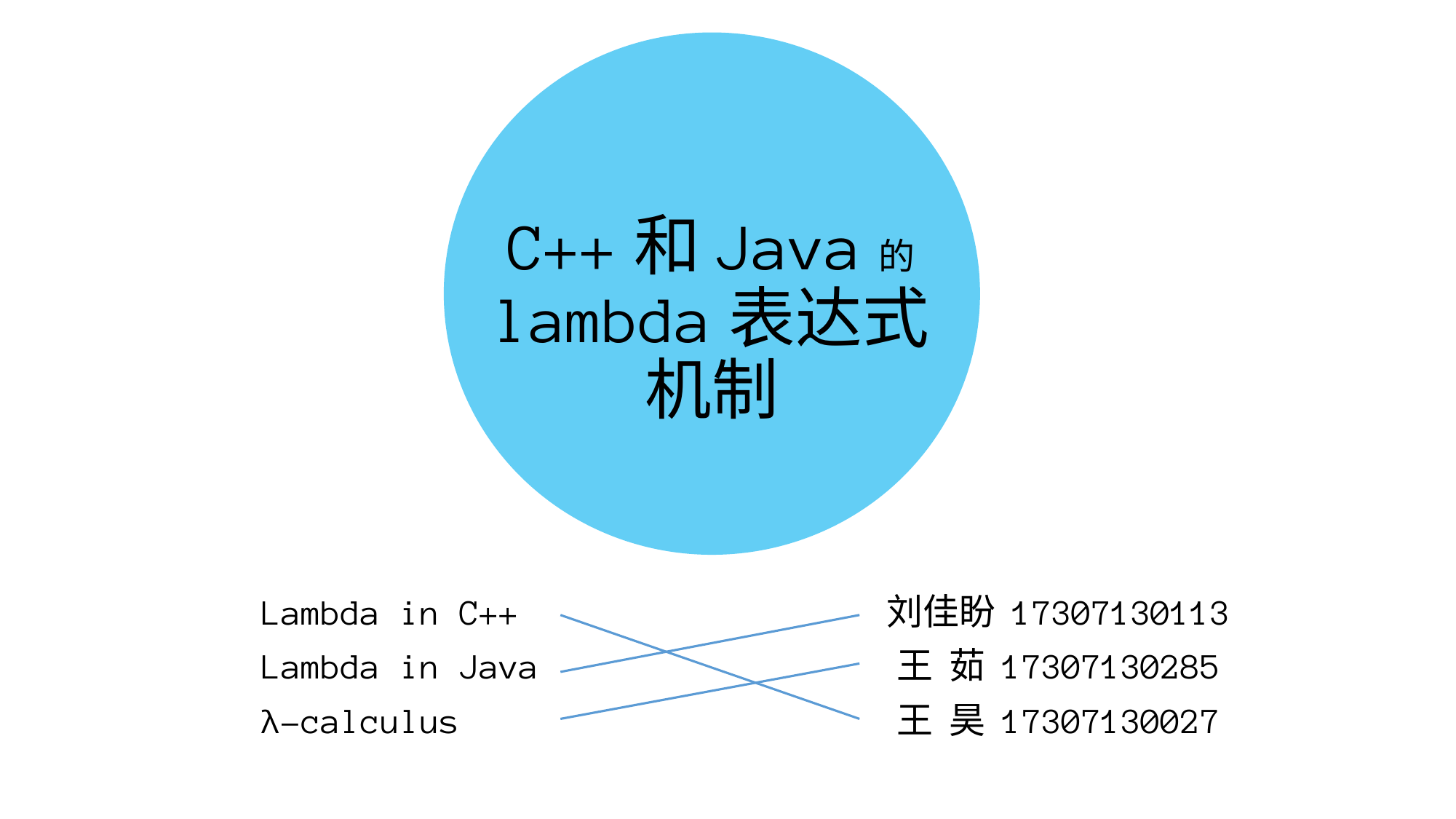

# C++和Java的 lambda表达式 机制
Lambda in C++
Lambda in Java
λ-calculus
刘佳盼 17307130113
王  茹 17307130285
王  昊 17307130027